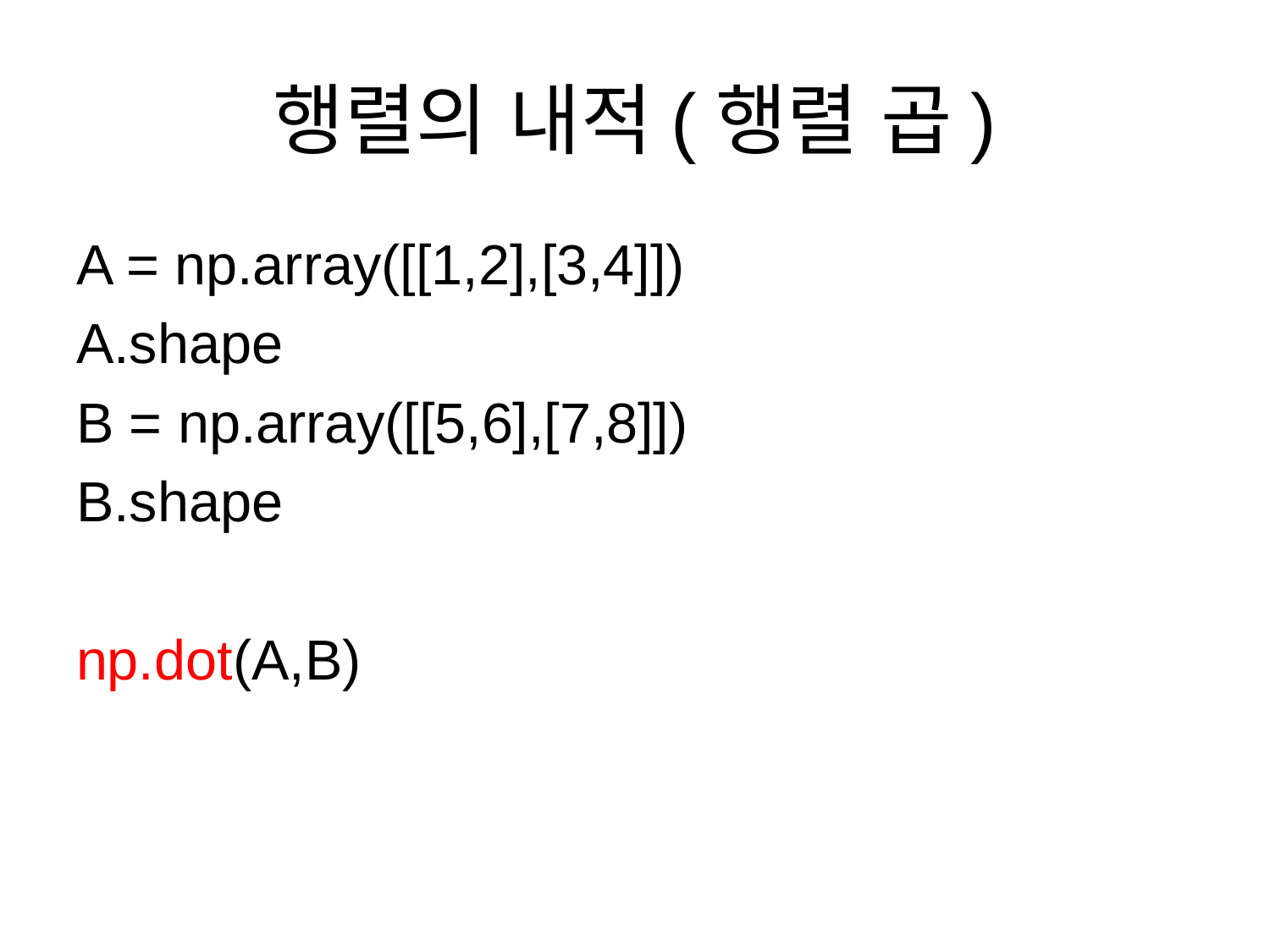

# 행렬의 내적(행렬 곱)
A = np.array([[1,2],[3,4]])
A.shape
B = np.array([[5,6],[7,8]])
B.shape

np.dot(A,B)